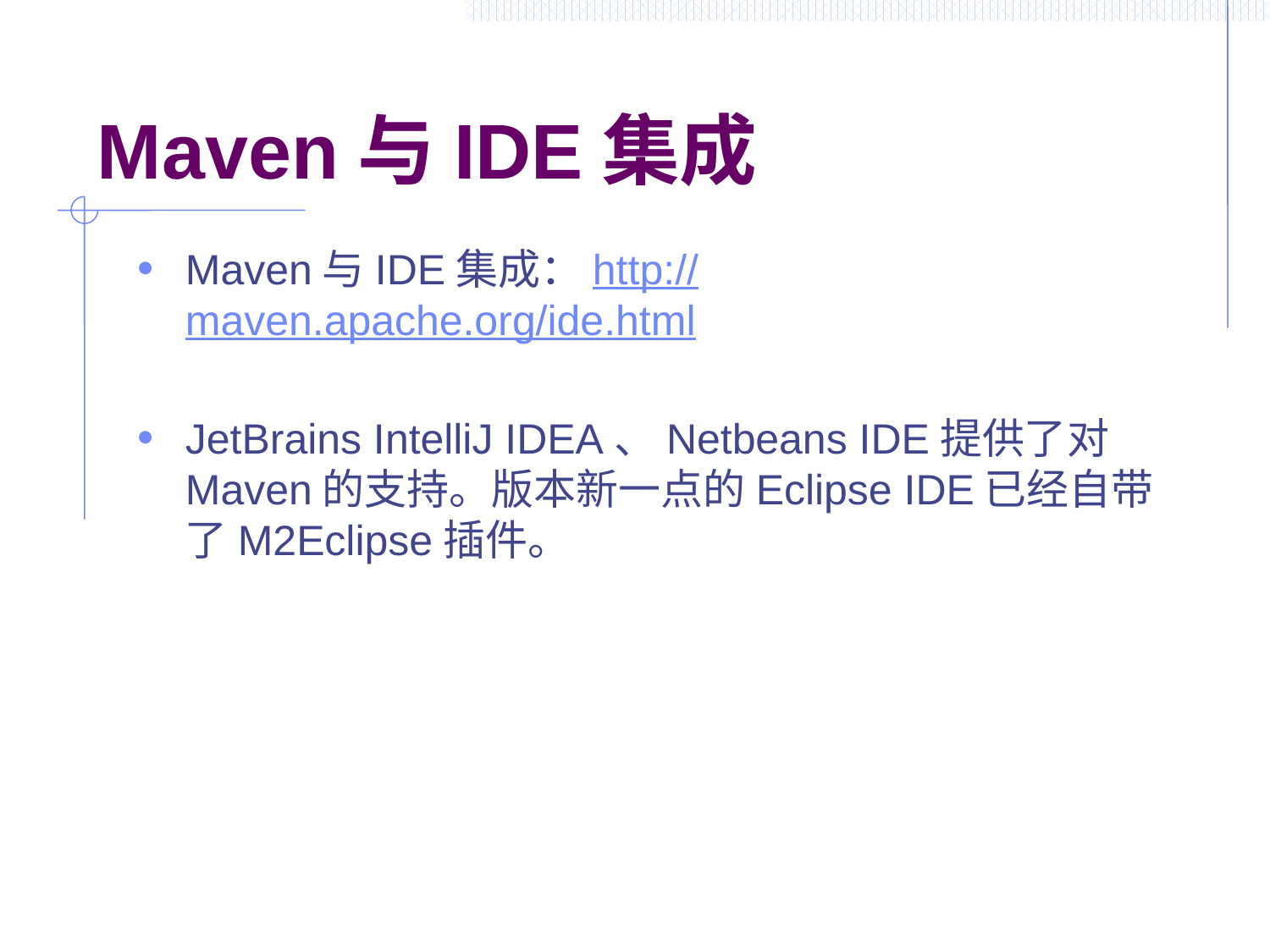

# Maven与IDE集成
Maven与IDE集成：http://maven.apache.org/ide.html

JetBrains IntelliJ IDEA、Netbeans IDE提供了对Maven的支持。版本新一点的Eclipse IDE已经自带了M2Eclipse插件。